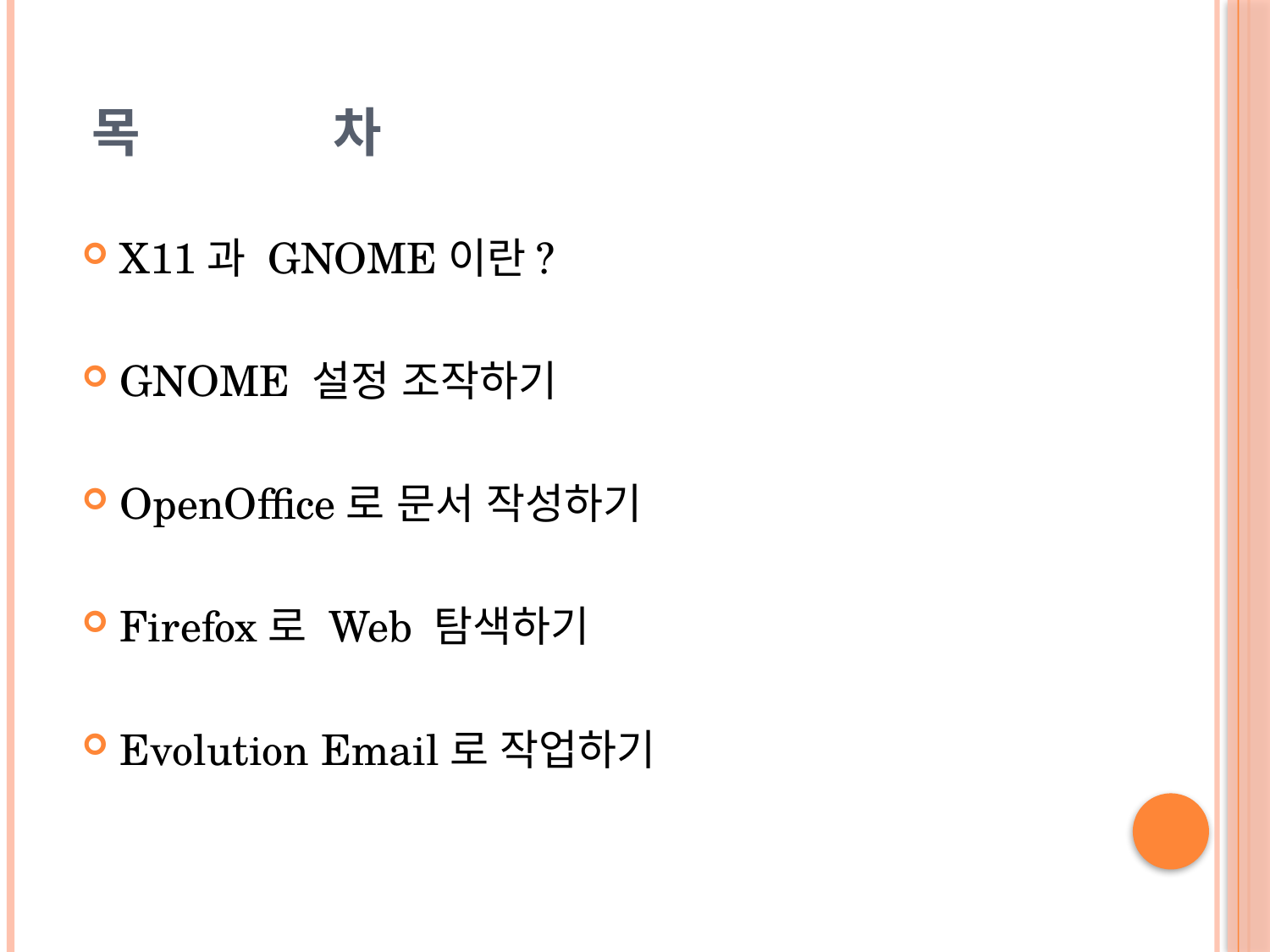

# 목             차
X11과 GNOME이란?

GNOME 설정 조작하기

OpenOffice로 문서 작성하기

Firefox로 Web 탐색하기

Evolution Email로 작업하기